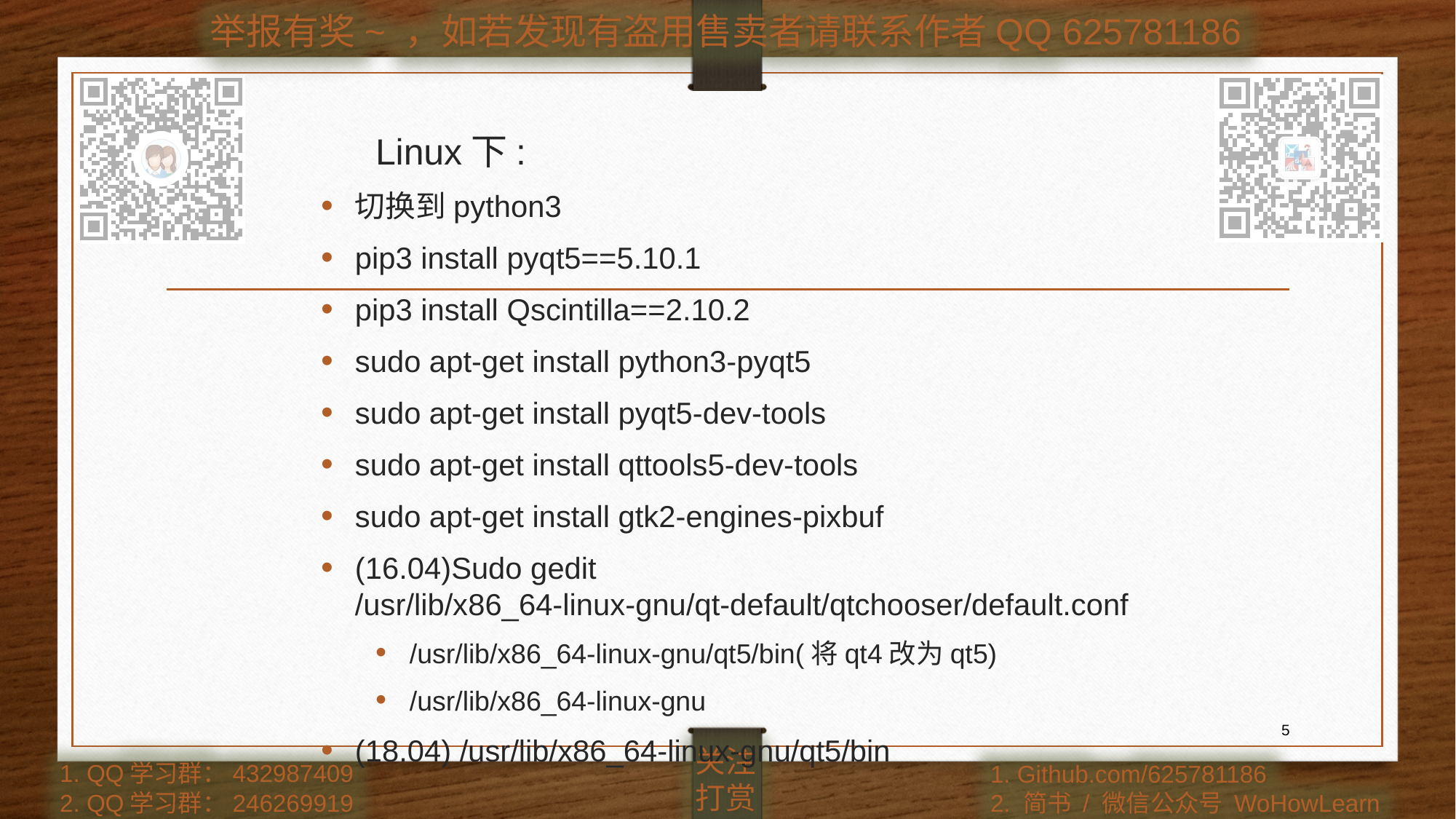

Linux下:
切换到python3
pip3 install pyqt5==5.10.1
pip3 install Qscintilla==2.10.2
sudo apt-get install python3-pyqt5
sudo apt-get install pyqt5-dev-tools
sudo apt-get install qttools5-dev-tools
sudo apt-get install gtk2-engines-pixbuf
(16.04)Sudo gedit /usr/lib/x86_64-linux-gnu/qt-default/qtchooser/default.conf
/usr/lib/x86_64-linux-gnu/qt5/bin(将qt4改为qt5)
/usr/lib/x86_64-linux-gnu
(18.04) /usr/lib/x86_64-linux-gnu/qt5/bin

5